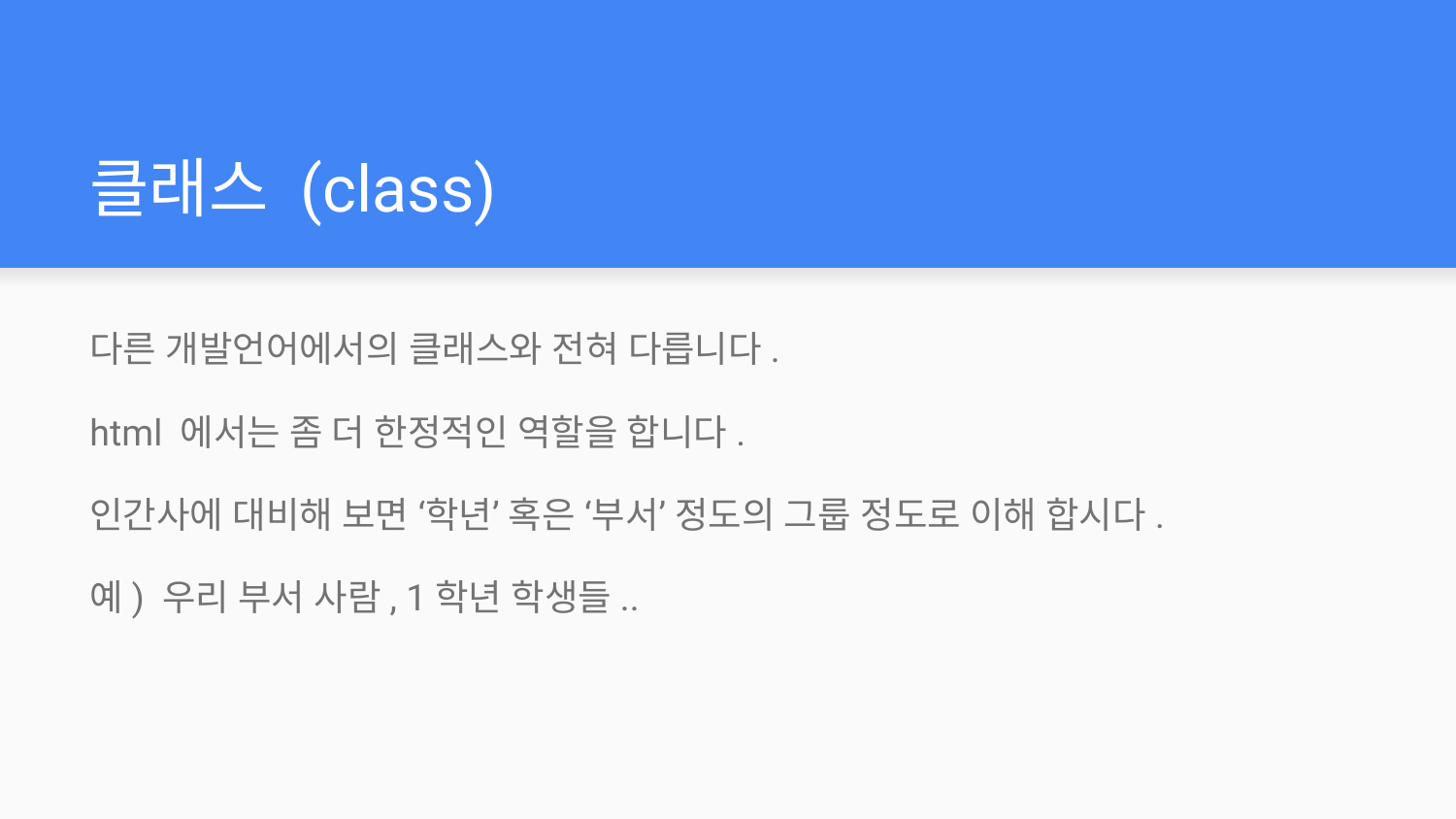

# 클래스 (class)
다른 개발언어에서의 클래스와 전혀 다릅니다.
html 에서는 좀 더 한정적인 역할을 합니다.
인간사에 대비해 보면 ‘학년’ 혹은 ‘부서’ 정도의 그룹 정도로 이해 합시다.
예) 우리 부서 사람, 1학년 학생들..